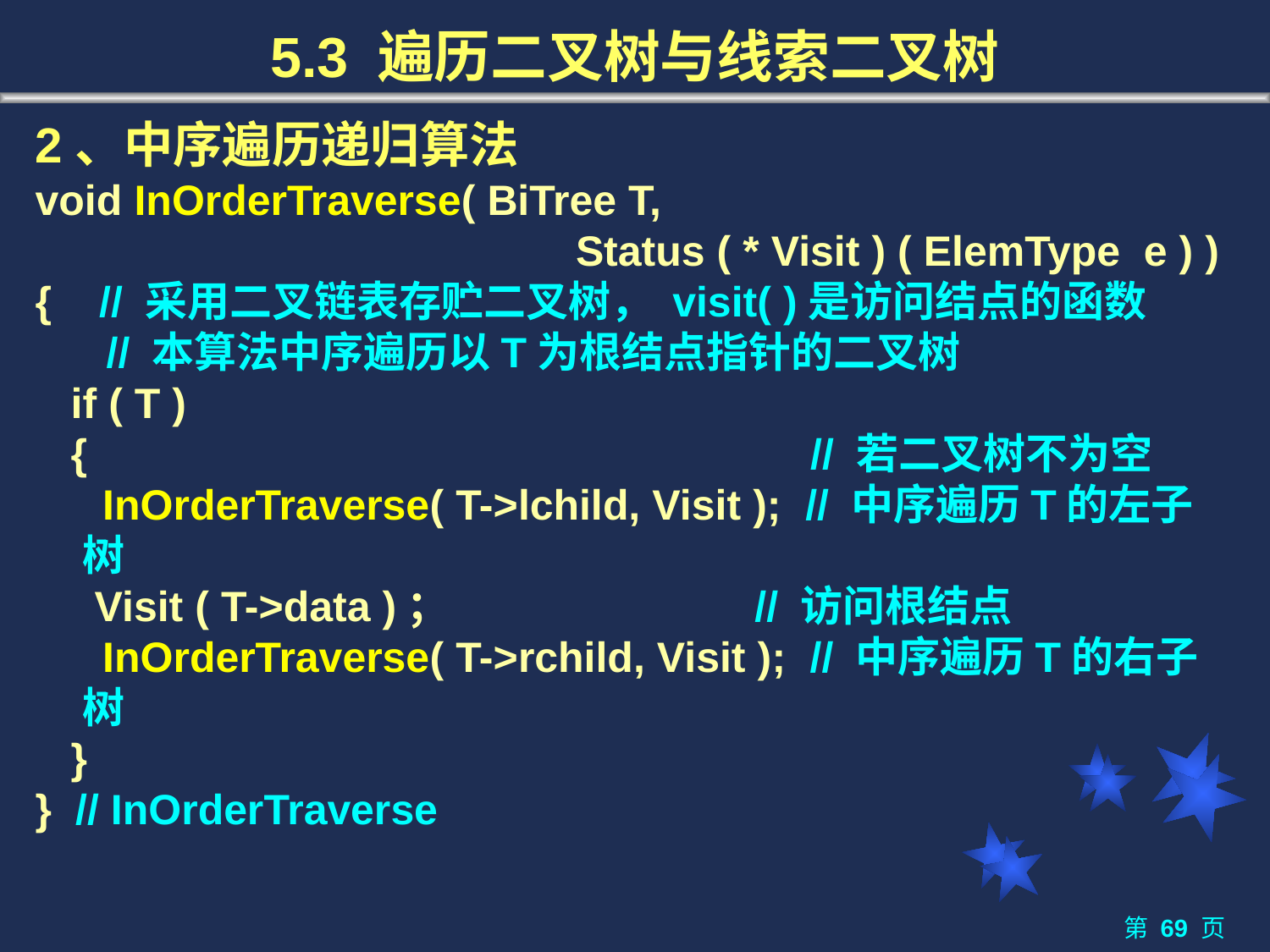

# 5.3 遍历二叉树与线索二叉树
2、中序遍历递归算法
void InOrderTraverse( BiTree T,
 Status ( * Visit ) ( ElemType  e ) )
{    // 采用二叉链表存贮二叉树， visit( )是访问结点的函数
      // 本算法中序遍历以T为根结点指针的二叉树
   if ( T )
   {                                                             // 若二叉树不为空
 InOrderTraverse( T->lchild, Visit );  // 中序遍历T的左子树
     Visit ( T->data )；                               // 访问根结点
 InOrderTraverse( T->rchild, Visit );  // 中序遍历T的右子树
   }
}  // InOrderTraverse
第 69 页